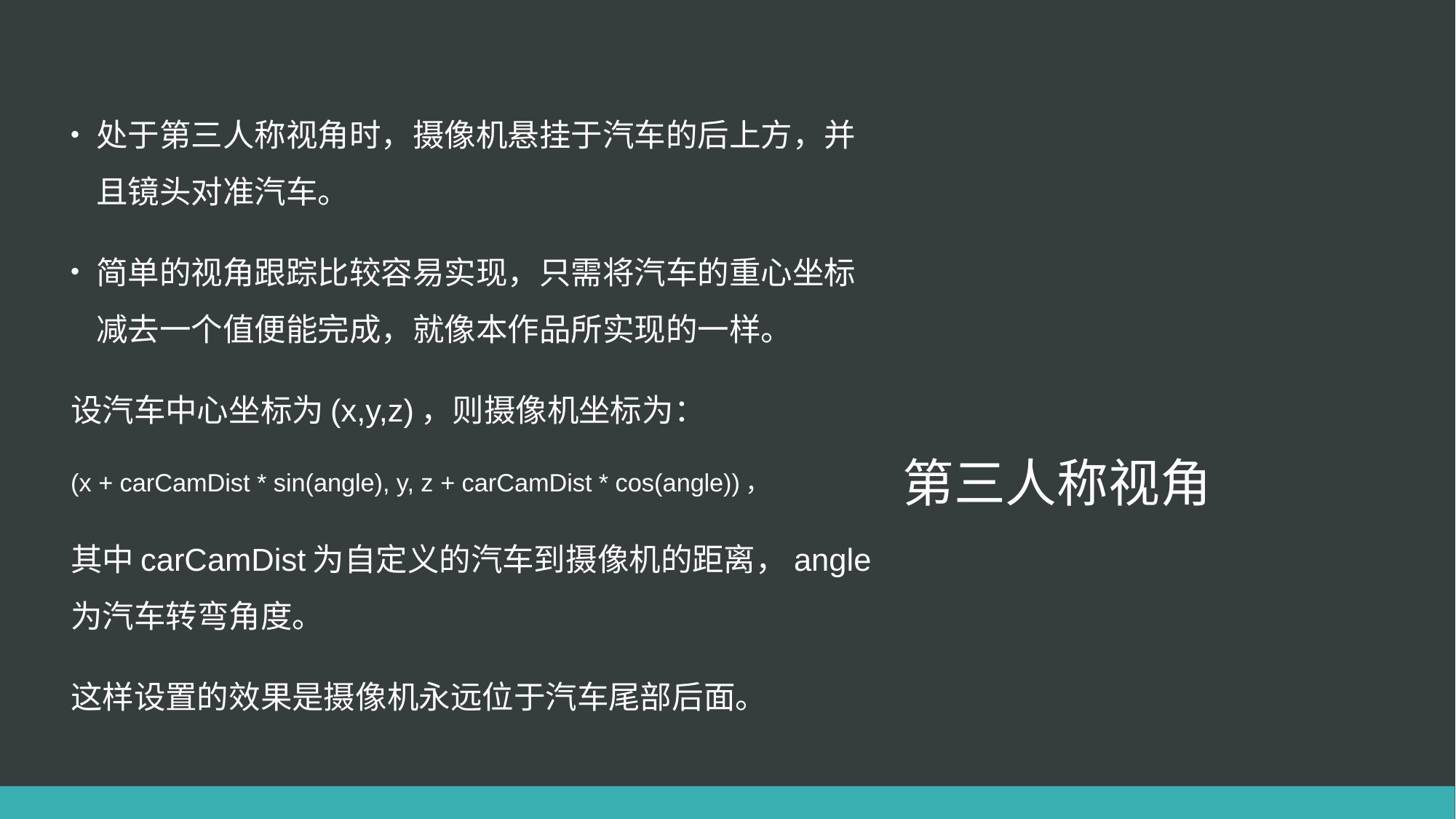

处于第三人称视角时，摄像机悬挂于汽车的后上方，并且镜头对准汽车。
简单的视角跟踪比较容易实现，只需将汽车的重心坐标减去一个值便能完成，就像本作品所实现的一样。
设汽车中心坐标为(x,y,z)，则摄像机坐标为：
(x + carCamDist * sin(angle), y, z + carCamDist * cos(angle))，
其中carCamDist为自定义的汽车到摄像机的距离，angle为汽车转弯角度。
这样设置的效果是摄像机永远位于汽车尾部后面。
# 第三人称视角